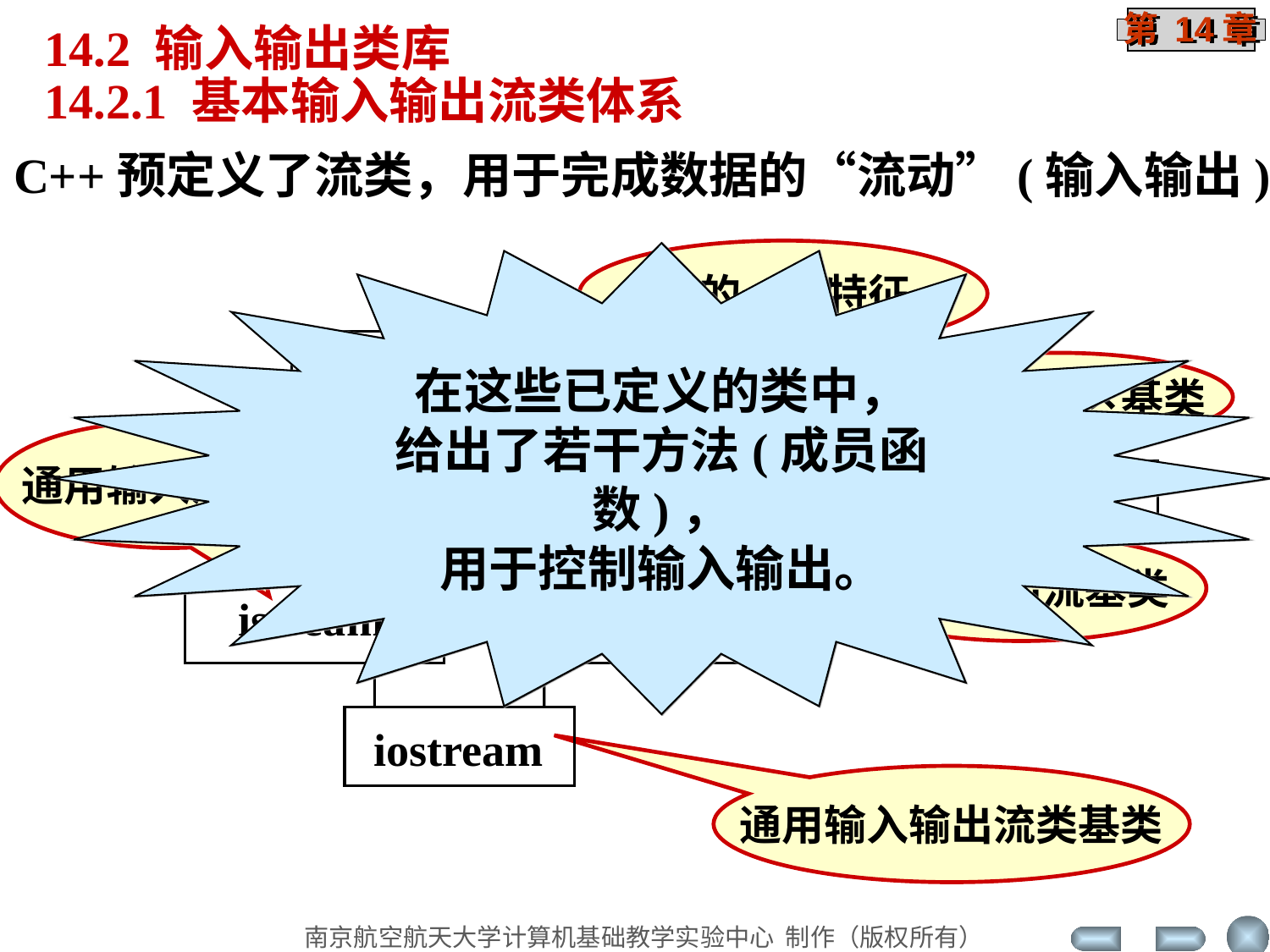

14.2 输入输出类库
14.2.1 基本输入输出流类体系
C++预定义了流类，用于完成数据的“流动”(输入输出)
流的一般特征
在这些已定义的类中，
给出了若干方法(成员函数)，
用于控制输入输出。

ios_base

ios

streambuf

istream

ostream

iostream
抽象缓冲区基类
流基类
通用输入流基类
通用输出流基类
通用输入输出流类基类